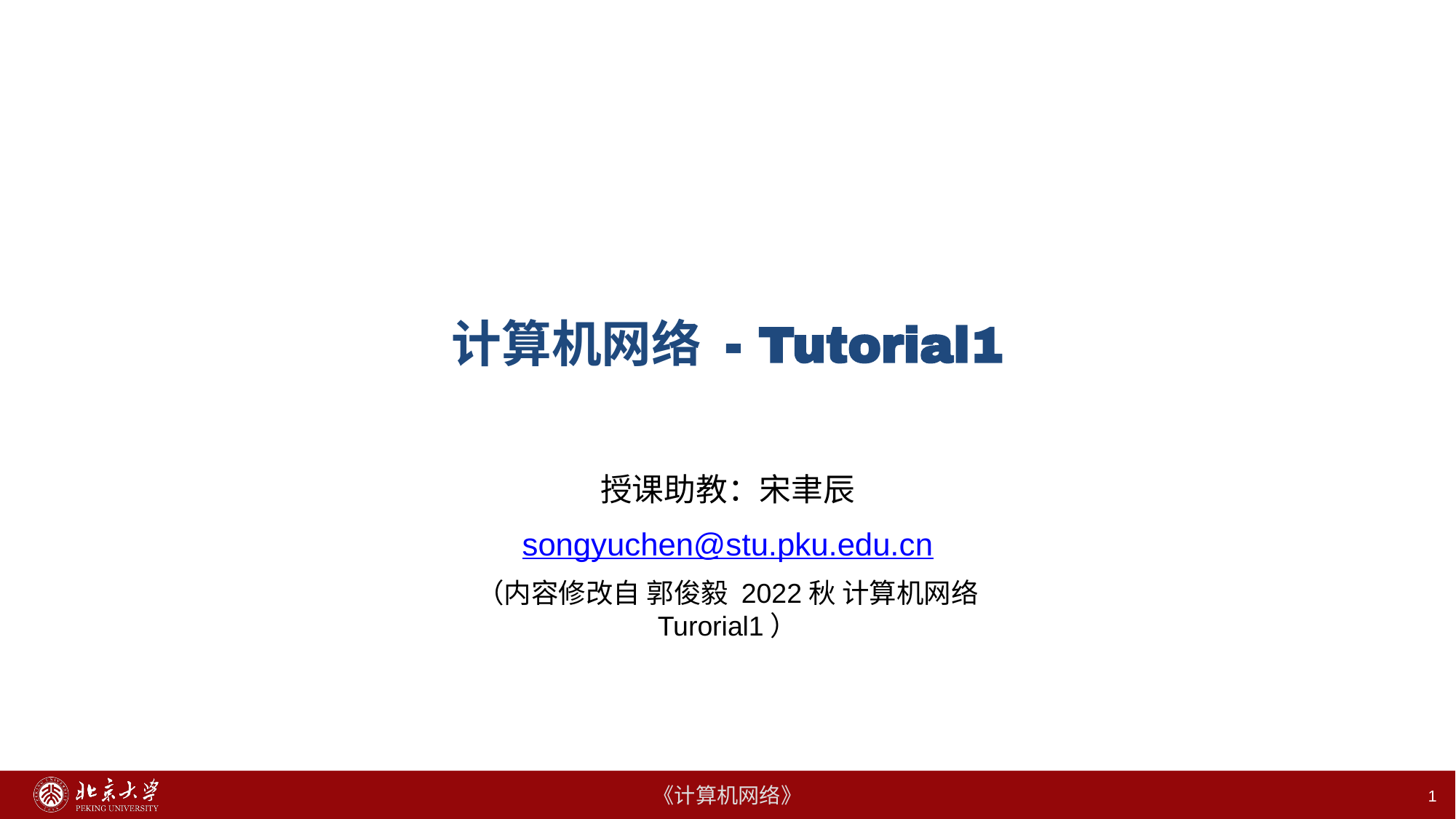

# 计算机网络 - Tutorial1
授课助教：宋聿辰
songyuchen@stu.pku.edu.cn
（内容修改自 郭俊毅 2022秋 计算机网络 Turorial1）
1